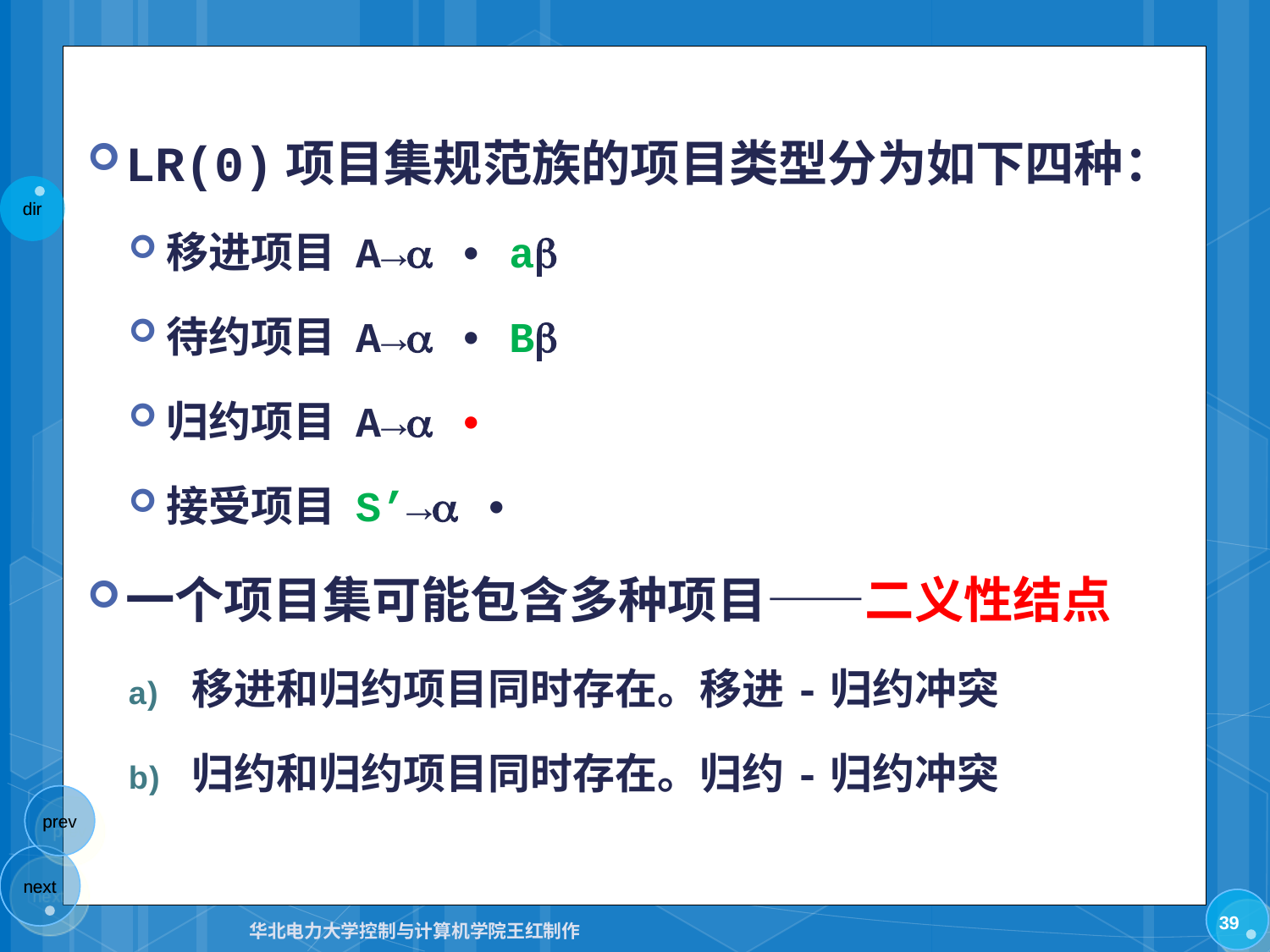

LR(0)项目集规范族的项目类型分为如下四种：
移进项目 A→α • aβ
待约项目 A→α • Bβ
归约项目 A→α •
接受项目 S’→α •
一个项目集可能包含多种项目——二义性结点
移进和归约项目同时存在。移进-归约冲突
归约和归约项目同时存在。归约-归约冲突
39
华北电力大学控制与计算机学院王红制作